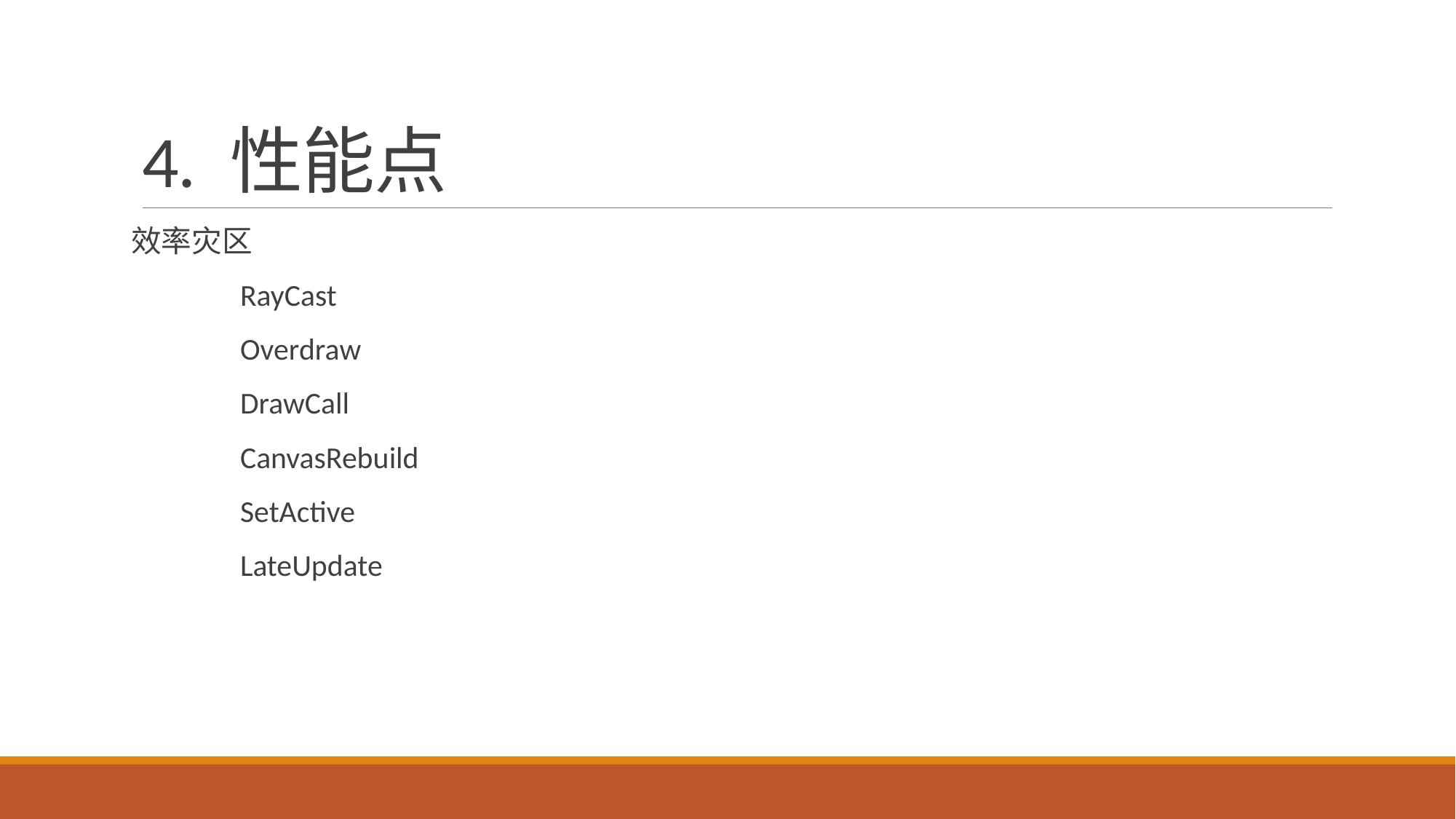

# 4. 性能点
效率灾区
	RayCast
	Overdraw
	DrawCall
	CanvasRebuild
	SetActive
	LateUpdate